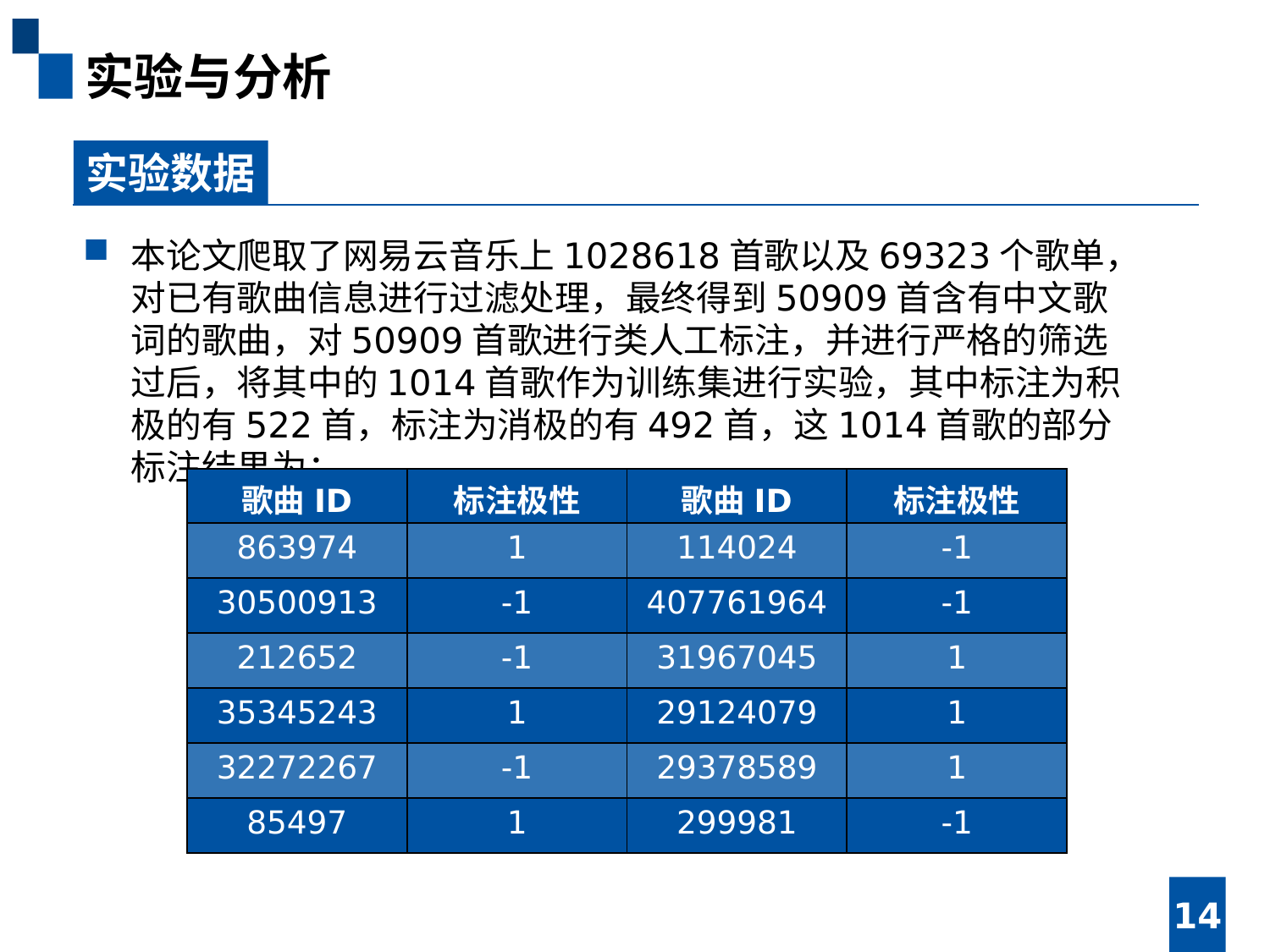

实验与分析
实验数据
本论文爬取了网易云音乐上1028618首歌以及69323个歌单，对已有歌曲信息进行过滤处理，最终得到50909首含有中文歌词的歌曲，对50909首歌进行类人工标注，并进行严格的筛选过后，将其中的1014首歌作为训练集进行实验，其中标注为积极的有522首，标注为消极的有492首，这1014首歌的部分标注结果为：
| 歌曲ID | 标注极性 | 歌曲ID | 标注极性 |
| --- | --- | --- | --- |
| 863974 | 1 | 114024 | -1 |
| 30500913 | -1 | 407761964 | -1 |
| 212652 | -1 | 31967045 | 1 |
| 35345243 | 1 | 29124079 | 1 |
| 32272267 | -1 | 29378589 | 1 |
| 85497 | 1 | 299981 | -1 |
14